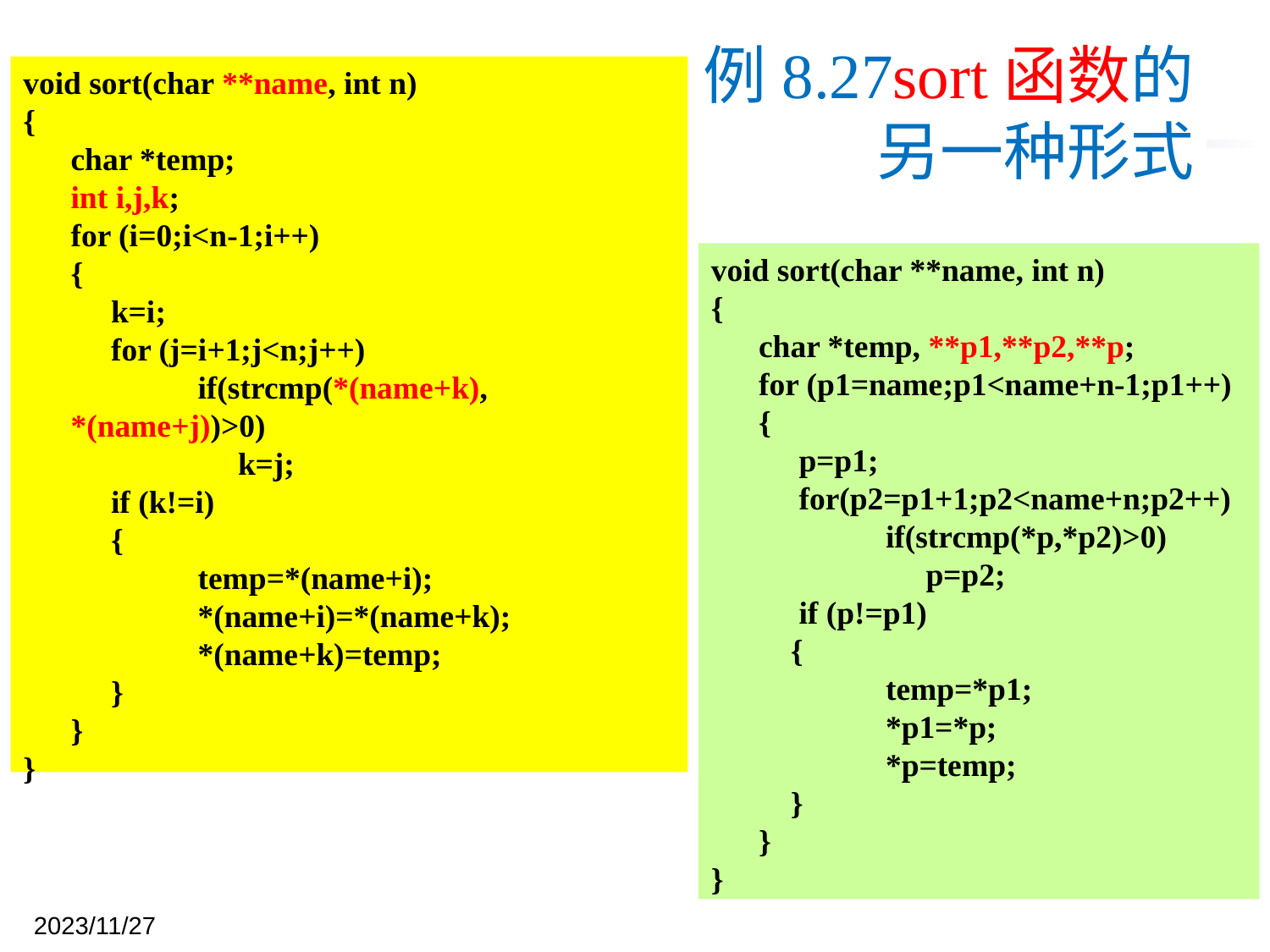

例8.27sort函数的另一种形式
void sort(char **name, int n)
{
	char *temp;
	int i,j,k;
  	for (i=0;i<n-1;i++)
	{
	     k=i;
     	     for (j=i+1;j<n;j++)
		if(strcmp(*(name+k), *(name+j))>0)
		     k=j;
	     if (k!=i)
	     {
		temp=*(name+i);
		*(name+i)=*(name+k);
		*(name+k)=temp;
	     }
  	}
}
void sort(char **name, int n)
{
	char *temp, **p1,**p2,**p;
	for (p1=name;p1<name+n-1;p1++)
	{
	     p=p1;
     	     for(p2=p1+1;p2<name+n;p2++)
		if(strcmp(*p,*p2)>0)
		     p=p2;
	     if (p!=p1)
	    {
		temp=*p1;
		*p1=*p;
		*p=temp;
	    }
  	}
}
2023/11/27